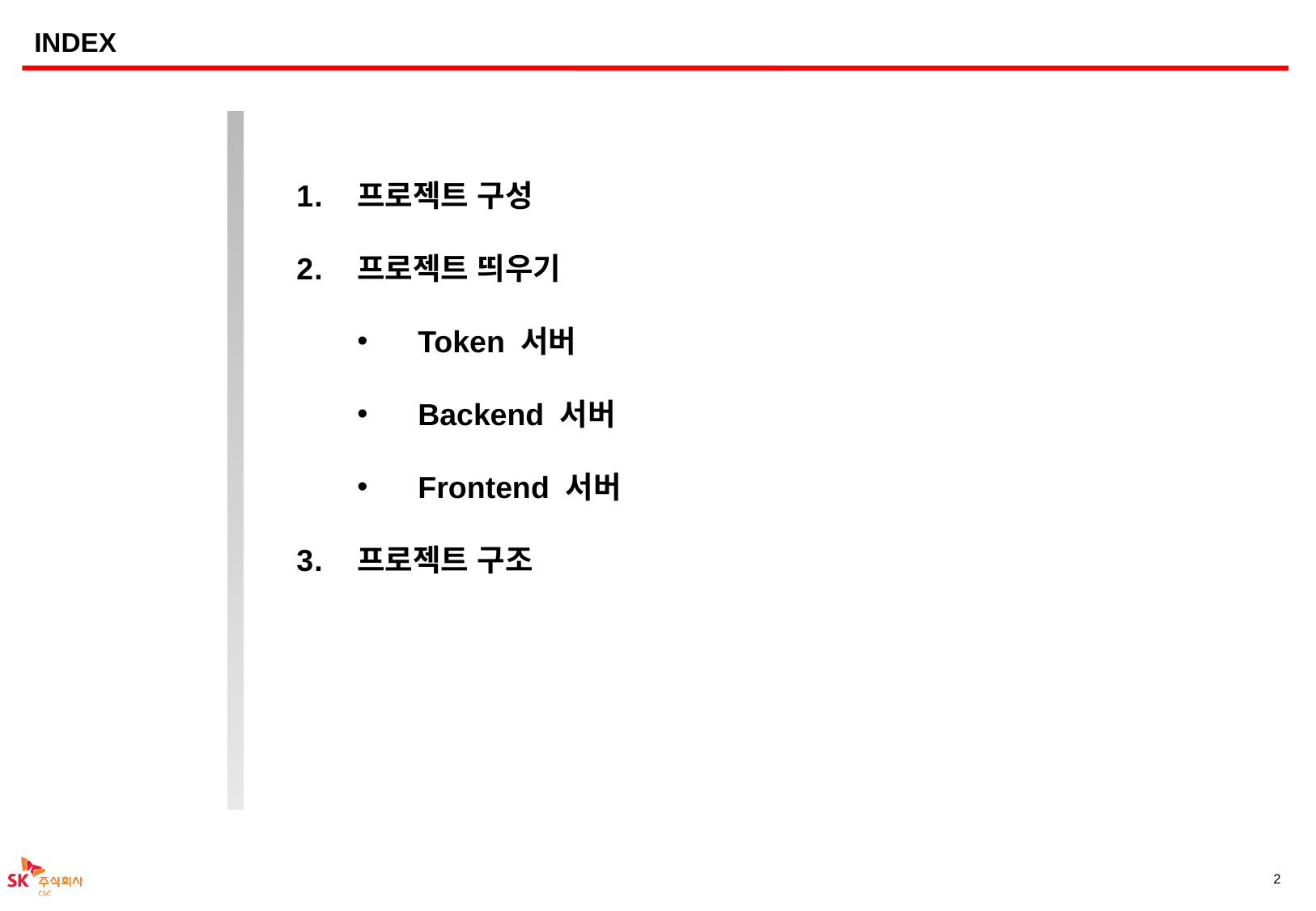

# INDEX

프로젝트 구성
프로젝트 띄우기
Token 서버
Backend 서버
Frontend 서버
프로젝트 구조
2